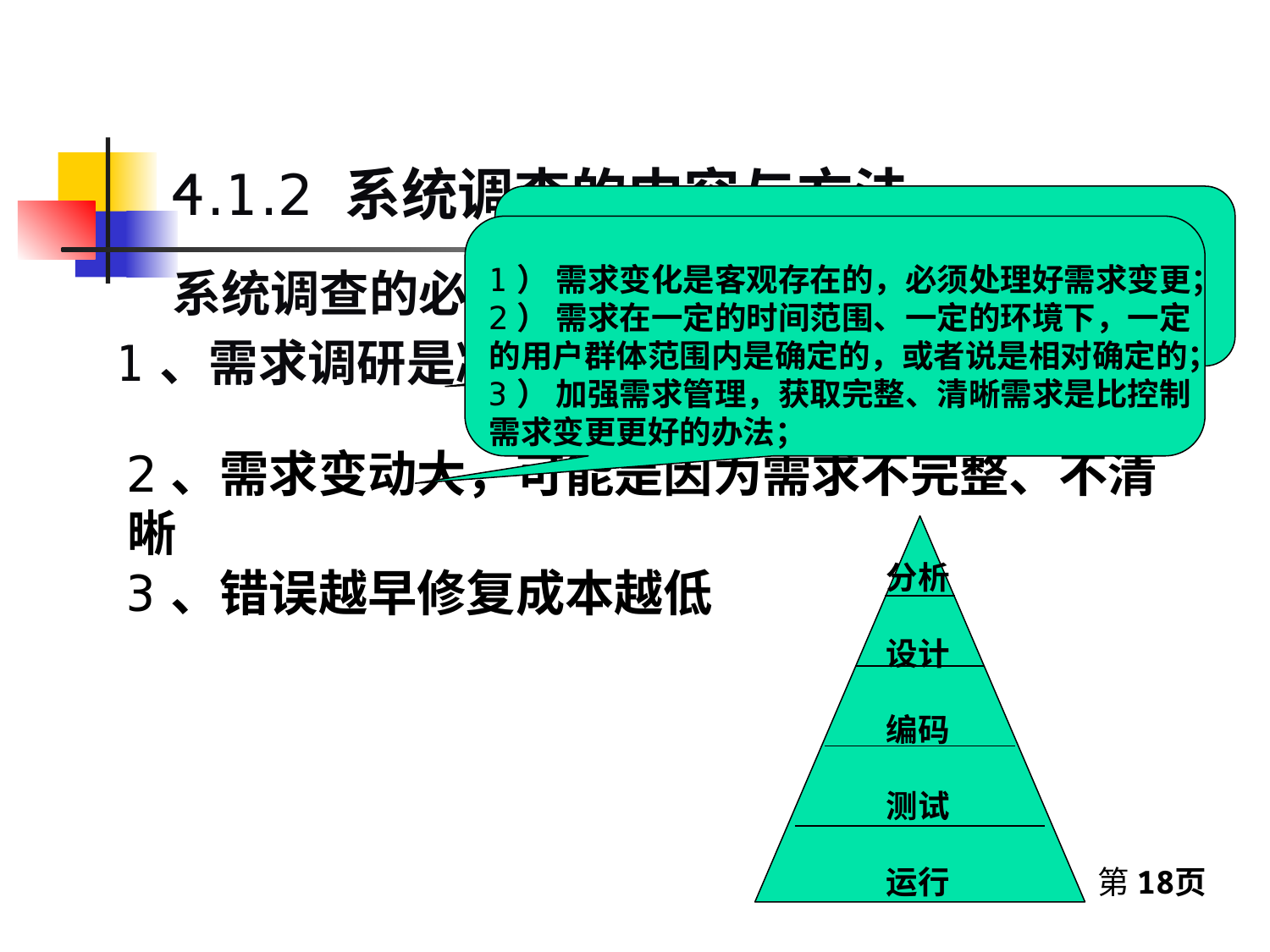

# 4.1.2 系统调查的内容与方法

1）目标客户的需求才是需要重点关注的；
2）做好需求调研是软件产品成功的关键一步。

1） 需求变化是客观存在的，必须处理好需求变更；
2） 需求在一定的时间范围、一定的环境下，一定
的用户群体范围内是确定的，或者说是相对确定的；
3） 加强需求管理，获取完整、清晰需求是比控制
需求变更更好的办法；

系统调查的必要性：
1、需求调研是减小用户“期望差异”的关键一步
2、需求变动大，可能是因为需求不完整、不清晰
    分析

    设计

    编码

    测试

    运行

3、错误越早修复成本越低